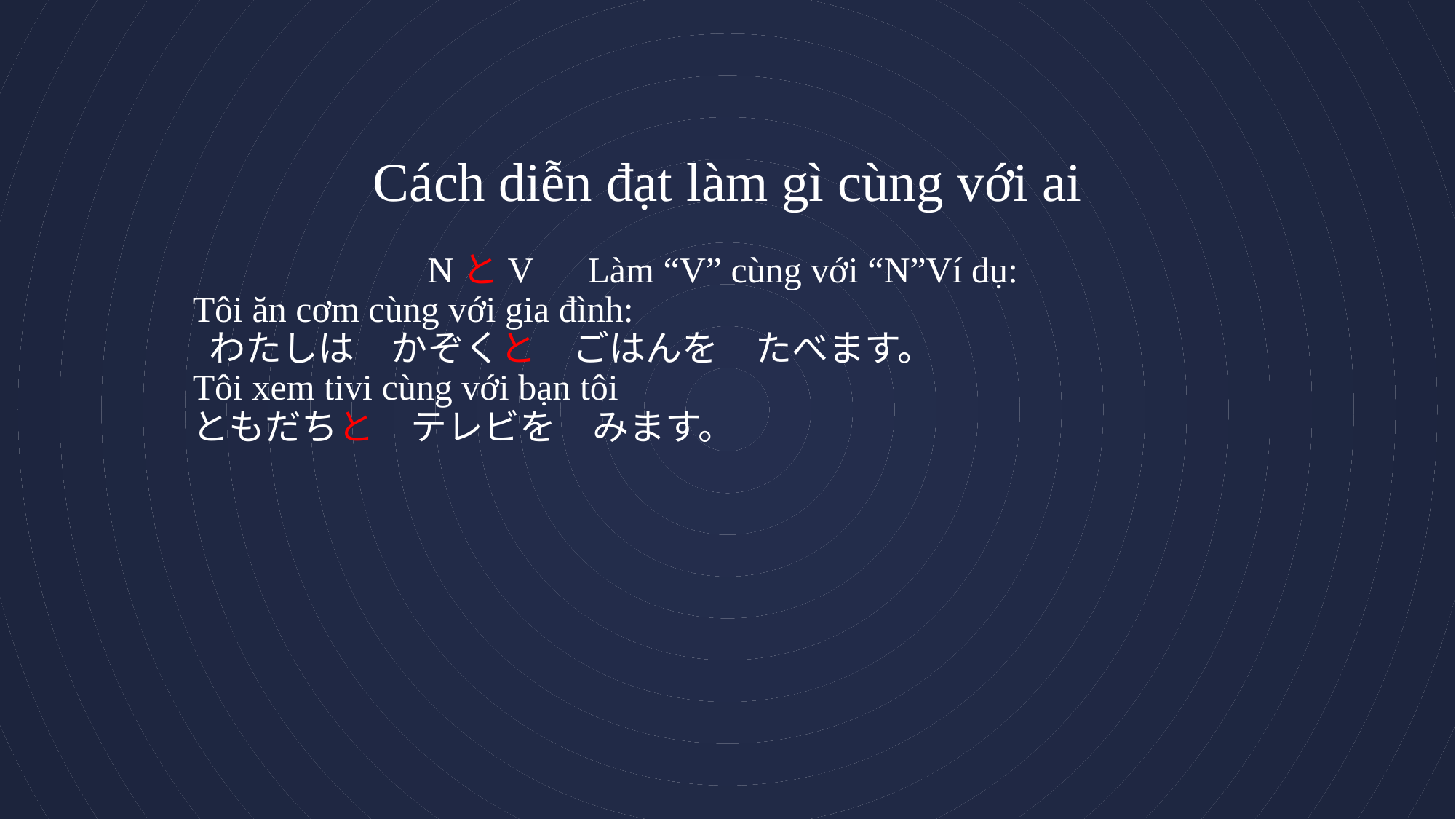

# Cách diễn đạt làm gì cùng với ai
NとV　Làm “V” cùng với “N”Ví dụ:
Tôi ăn cơm cùng với gia đình:
 わたしは　かぞくと　ごはんを　たべます。
Tôi xem tivi cùng với bạn tôi
ともだちと　テレビを　みます。